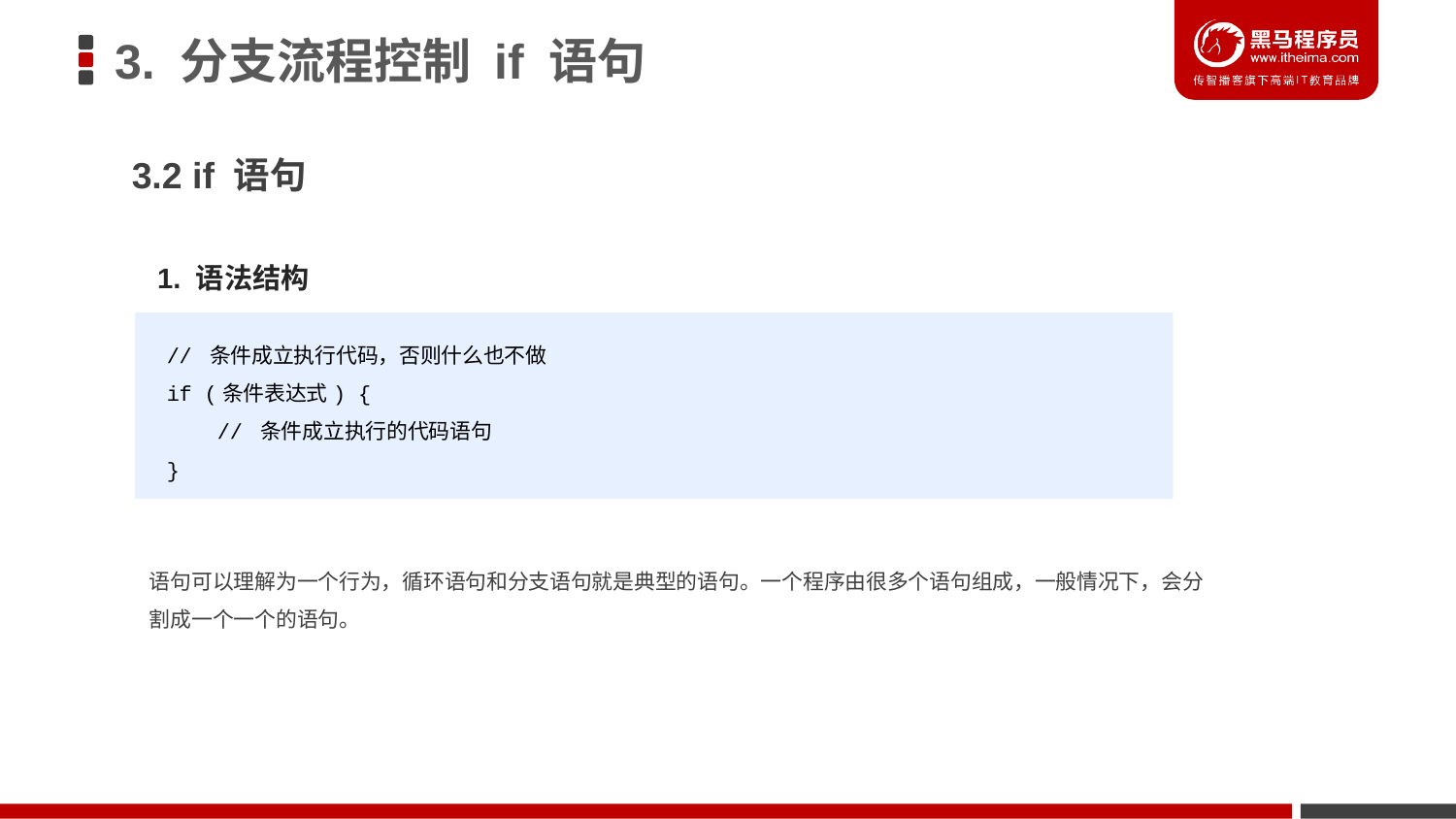

# 3. 分支流程控制 if 语句
3.2 if 语句
 1. 语法结构
// 条件成立执行代码，否则什么也不做
if (条件表达式) {
    // 条件成立执行的代码语句
}
语句可以理解为一个行为，循环语句和分支语句就是典型的语句。一个程序由很多个语句组成，一般情况下，会分割成一个一个的语句。